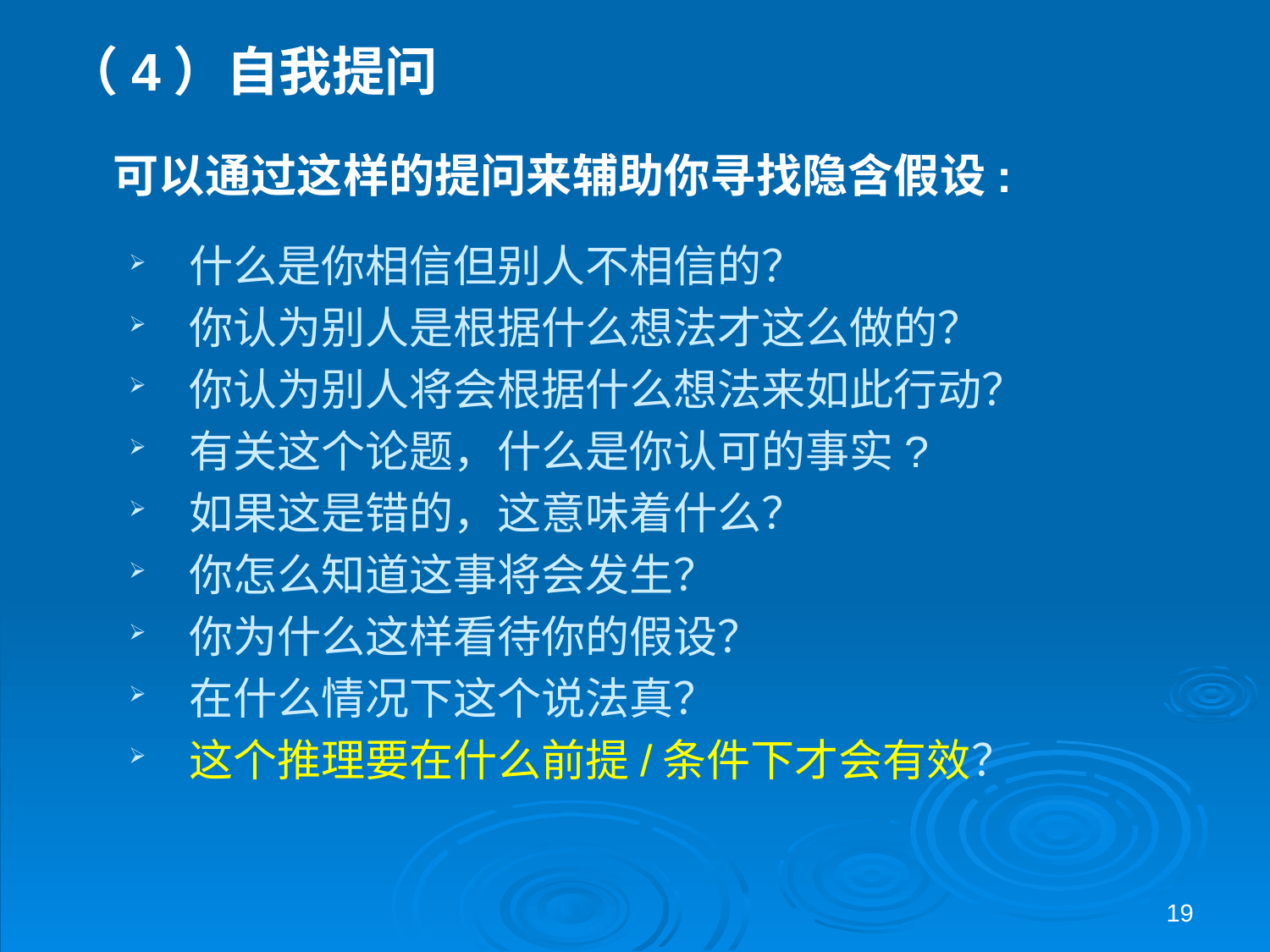

（4）自我提问

	可以通过这样的提问来辅助你寻找隐含假设:

 什么是你相信但别人不相信的？
 你认为别人是根据什么想法才这么做的？
 你认为别人将会根据什么想法来如此行动？
 有关这个论题，什么是你认可的事实?
 如果这是错的，这意味着什么？
 你怎么知道这事将会发生？
 你为什么这样看待你的假设？
 在什么情况下这个说法真？
 这个推理要在什么前提/条件下才会有效？

19